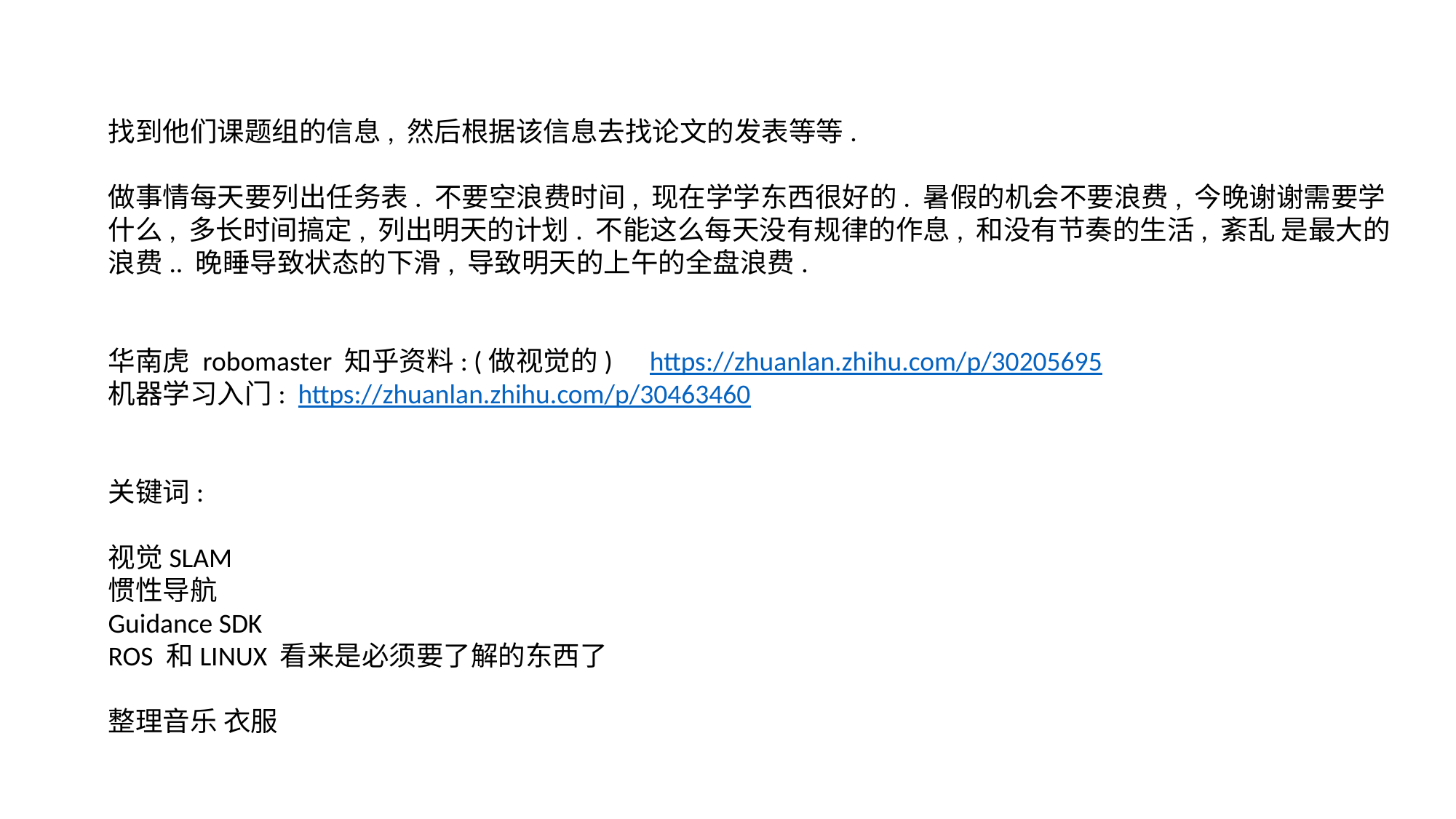

找到他们课题组的信息, 然后根据该信息去找论文的发表等等.

做事情每天要列出任务表. 不要空浪费时间, 现在学学东西很好的. 暑假的机会不要浪费, 今晚谢谢需要学什么, 多长时间搞定, 列出明天的计划. 不能这么每天没有规律的作息, 和没有节奏的生活, 紊乱 是最大的浪费.. 晚睡导致状态的下滑, 导致明天的上午的全盘浪费.

华南虎 robomaster 知乎资料: (做视觉的)      https://zhuanlan.zhihu.com/p/30205695
机器学习入门:  https://zhuanlan.zhihu.com/p/30463460

关键词:

视觉SLAM
惯性导航
Guidance SDK
ROS 和LINUX 看来是必须要了解的东西了

整理音乐 衣服